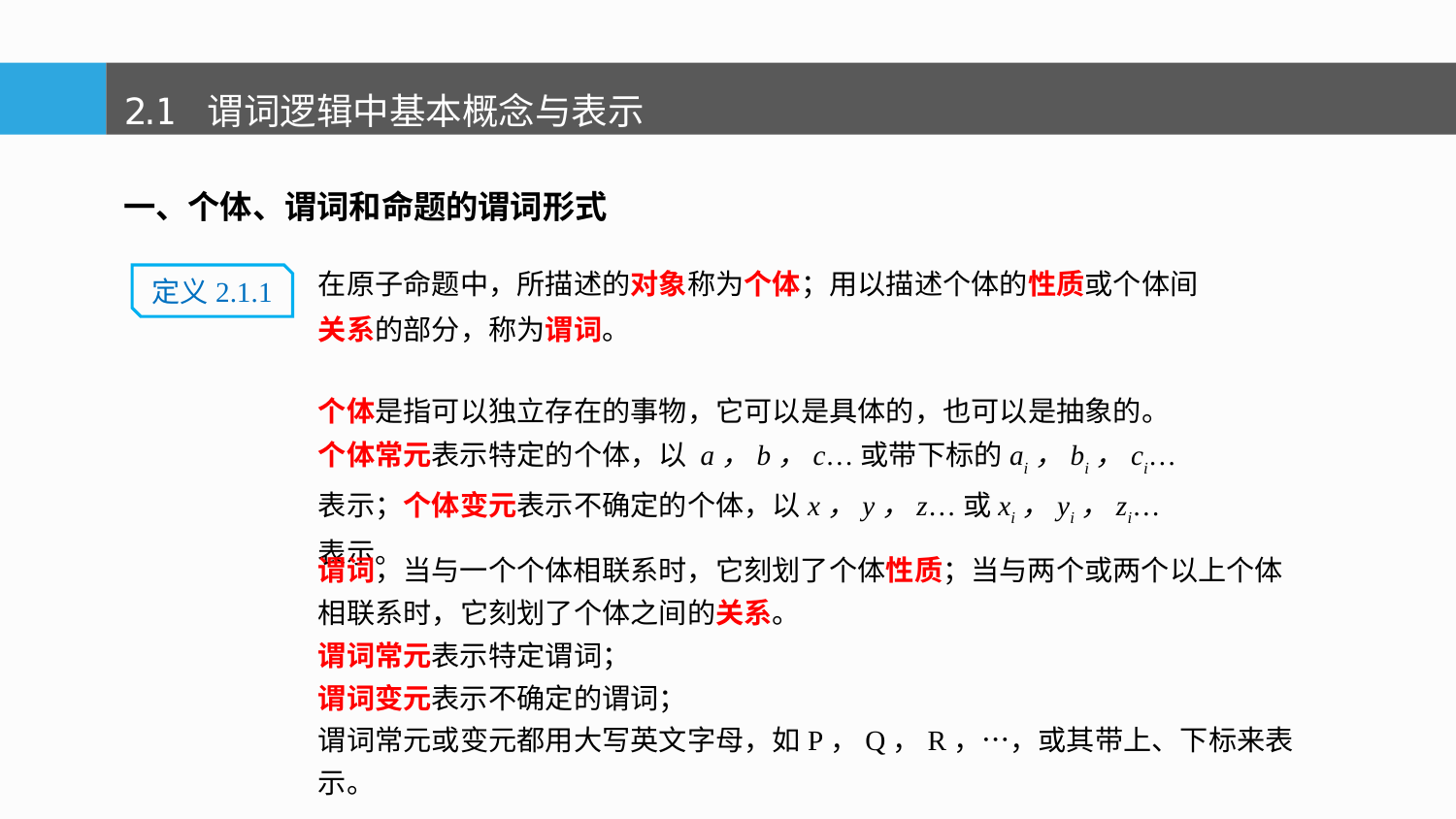

2.1  谓词逻辑中基本概念与表示

一、个体、谓词和命题的谓词形式
在原子命题中，所描述的对象称为个体；用以描述个体的性质或个体间
关系的部分，称为谓词。
定义2.1.1
个体是指可以独立存在的事物，它可以是具体的，也可以是抽象的。  个体常元表示特定的个体，以 a，b，c…或带下标的ai，bi，ci…表示；个体变元表示不确定的个体，以x，y，z…或xi，yi，zi… 表示。
谓词，当与一个个体相联系时，它刻划了个体性质；当与两个或两个以上个体相联系时，它刻划了个体之间的关系。
谓词常元表示特定谓词；
谓词变元表示不确定的谓词；
谓词常元或变元都用大写英文字母，如P，Q，R，…，或其带上、下标来表示。